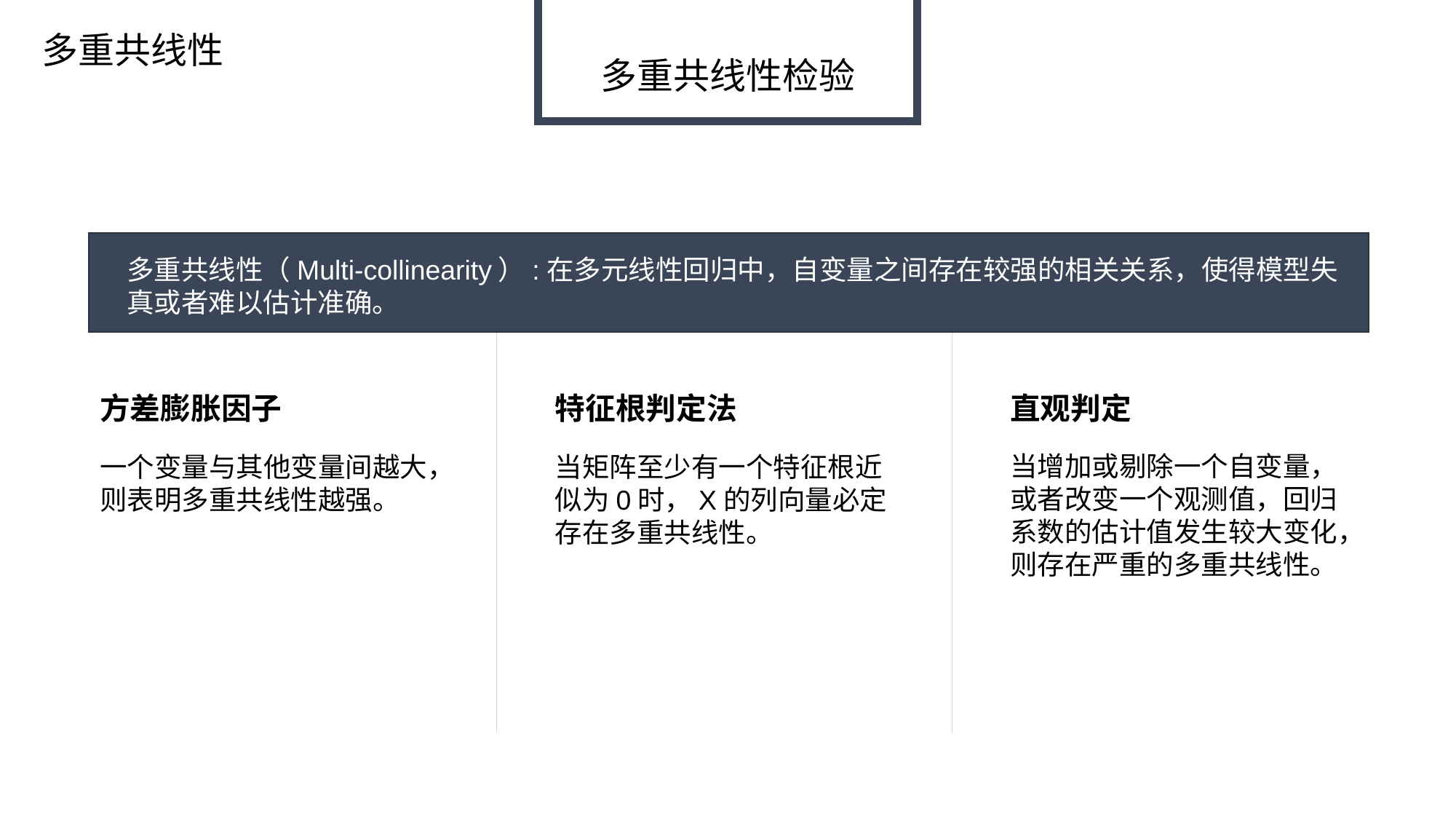

多重共线性
多重共线性检验

多重共线性（Multi-collinearity）:在多元线性回归中，自变量之间存在较强的相关关系，使得模型失真或者难以估计准确。
方差膨胀因子
特征根判定法
直观判定
当增加或剔除一个自变量，或者改变一个观测值，回归系数的估计值发生较大变化，则存在严重的多重共线性。
一个变量与其他变量间越大，则表明多重共线性越强。
当矩阵至少有一个特征根近似为0时，X的列向量必定存在多重共线性。